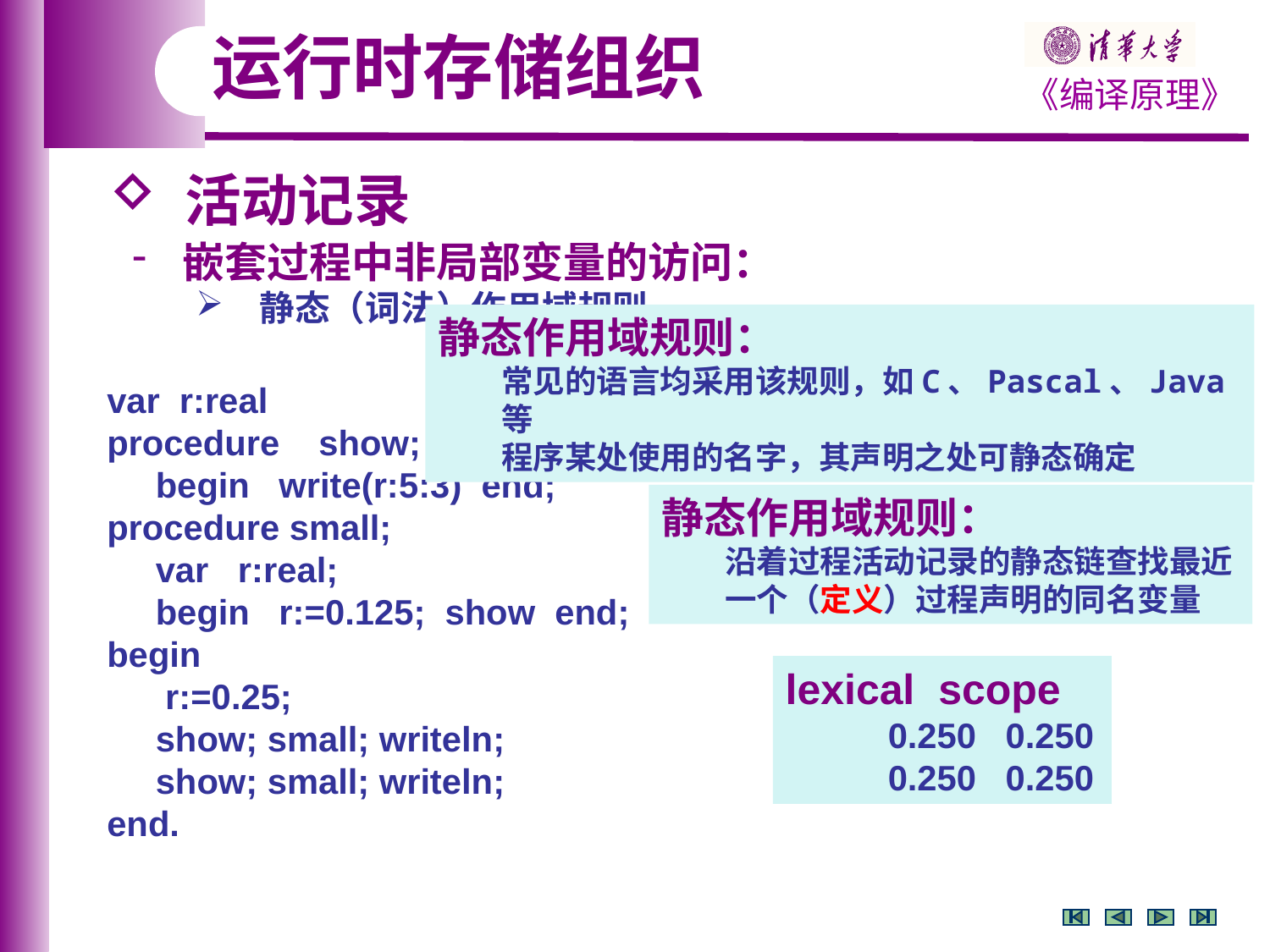

运行时存储组织
 活动记录
 嵌套过程中非局部变量的访问：
静态（词法）作用域规则
静态作用域规则：
常见的语言均采用该规则，如C、Pascal、Java等
程序某处使用的名字，其声明之处可静态确定
静态链：指向定义该过程的直接外过程（或主程序）运行时最新的活动记录
var  r:real
procedure    show;
     begin   write(r:5:3)  end;
procedure small;
     var   r:real;
     begin   r:=0.125;  show  end;
begin
      r:=0.25;
     show; small; writeln;
     show; small; writeln;
end.
静态作用域规则：
沿着过程活动记录的静态链查找最近一个（定义）过程声明的同名变量
lexical  scope
    0.250   0.250
    0.250   0.250